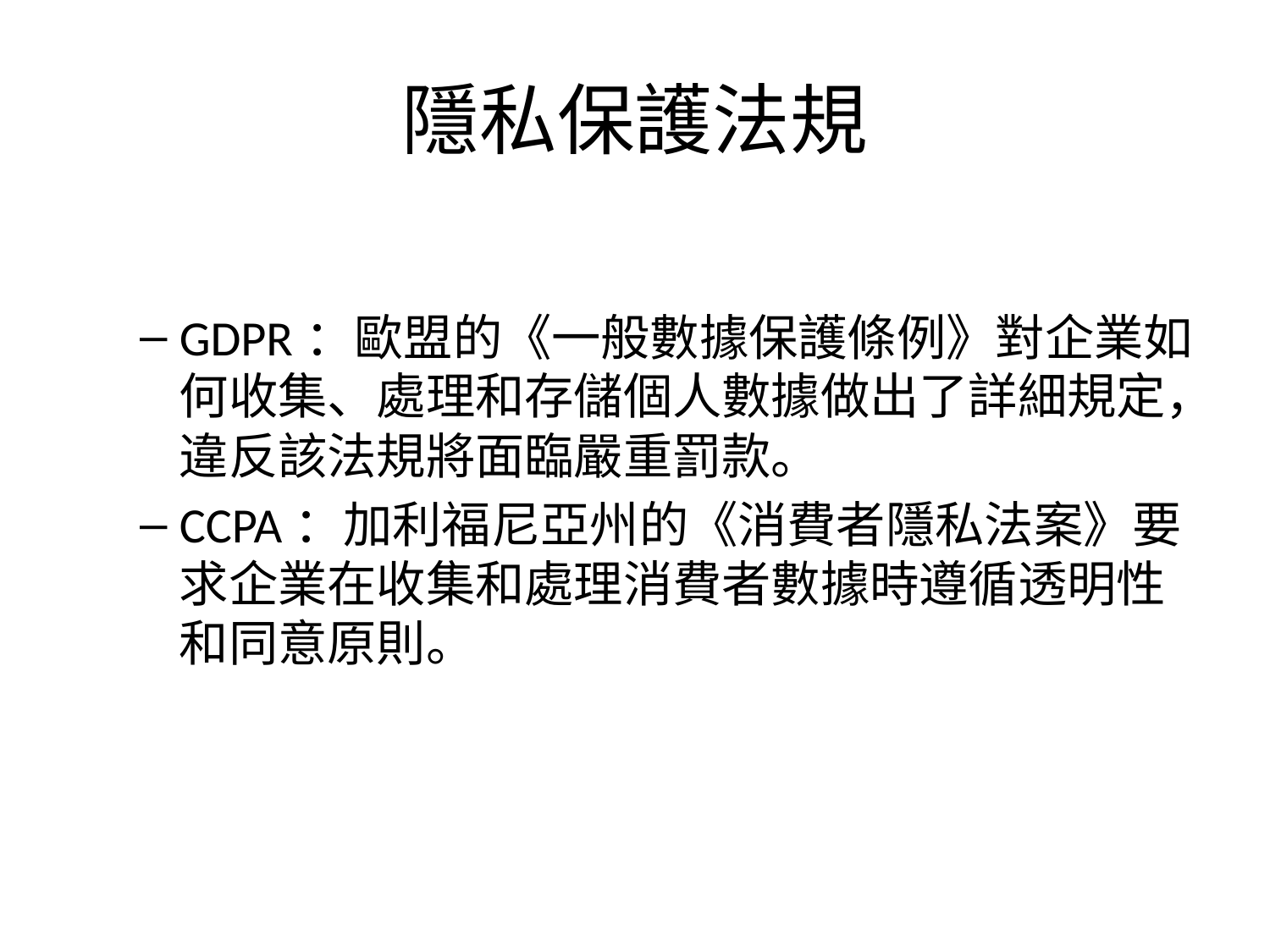

# 隱私保護法規

GDPR：歐盟的《一般數據保護條例》對企業如何收集、處理和存儲個人數據做出了詳細規定，違反該法規將面臨嚴重罰款。
CCPA：加利福尼亞州的《消費者隱私法案》要求企業在收集和處理消費者數據時遵循透明性和同意原則。